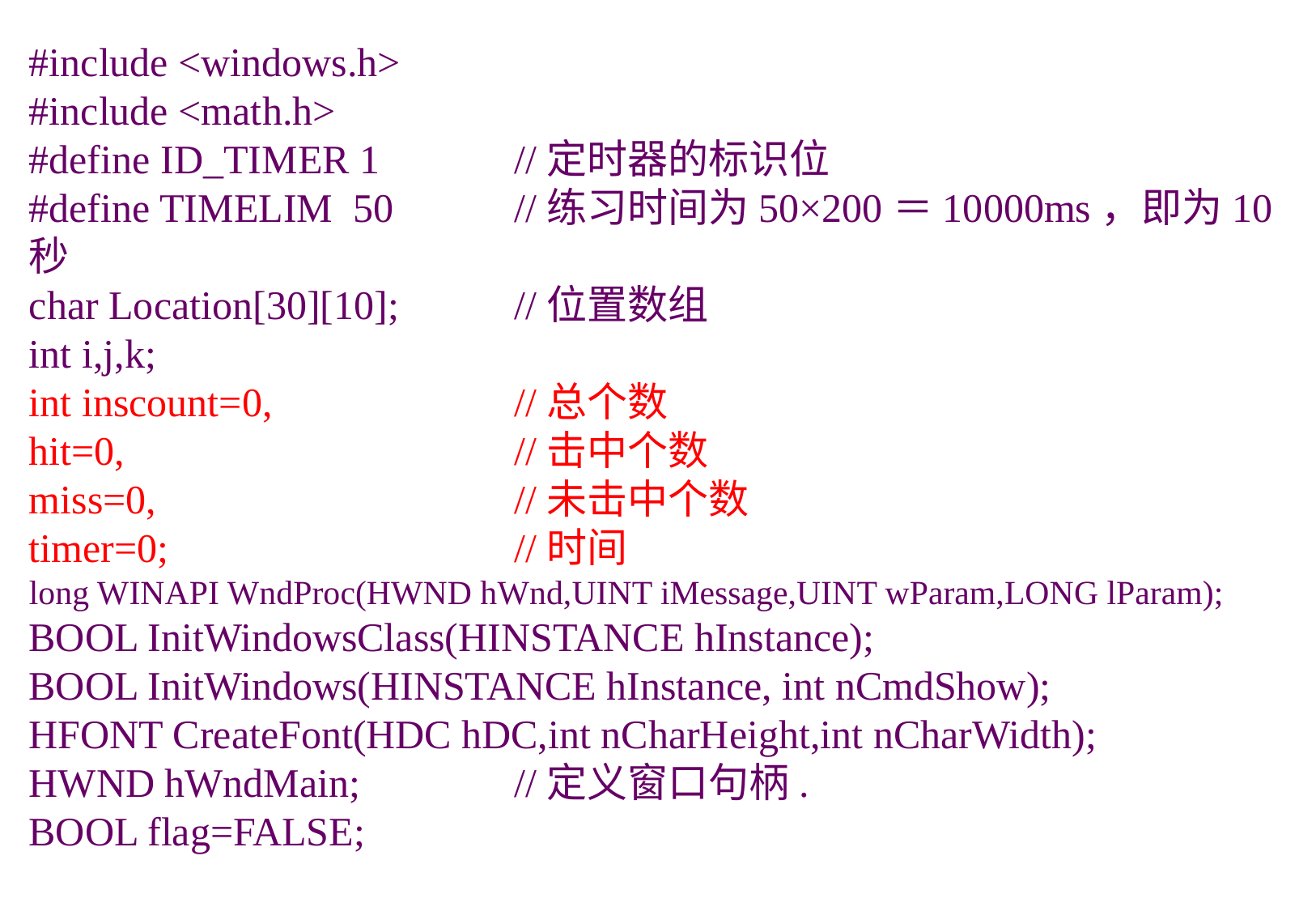

#include <windows.h>
#include <math.h>
#define ID_TIMER 1		//定时器的标识位
#define TIMELIM  50  	//练习时间为50×200＝10000ms，即为10秒
char Location[30][10];	//位置数组
int i,j,k;
int inscount=0,		//总个数
hit=0,				//击中个数
miss=0,			//未击中个数
timer=0;			//时间
long WINAPI WndProc(HWND hWnd,UINT iMessage,UINT wParam,LONG lParam);
BOOL InitWindowsClass(HINSTANCE hInstance);
BOOL InitWindows(HINSTANCE hInstance, int nCmdShow);
HFONT CreateFont(HDC hDC,int nCharHeight,int nCharWidth);
HWND hWndMain;		//定义窗口句柄.
BOOL flag=FALSE;